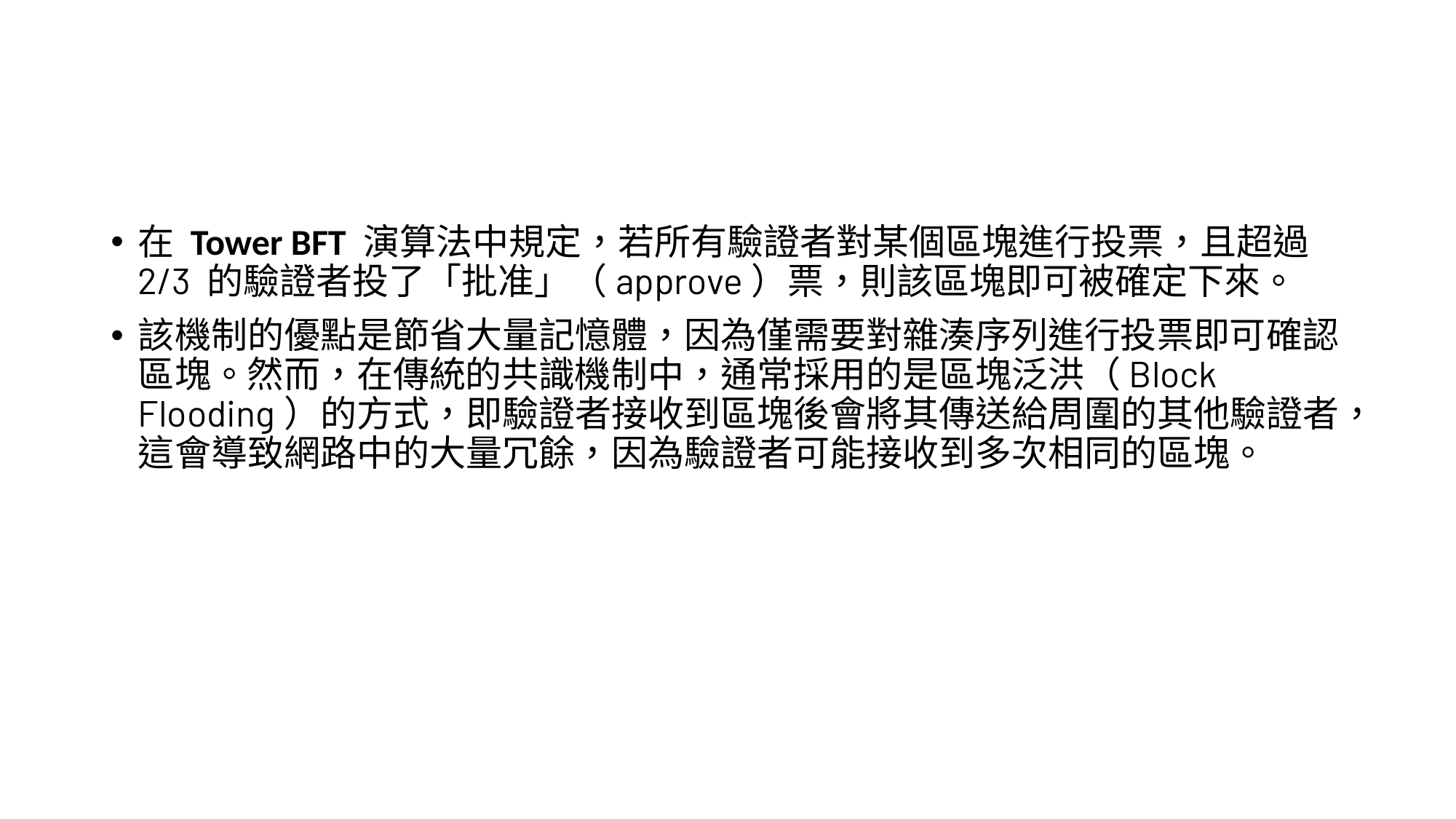

#
在 Tower BFT 演算法中規定，若所有驗證者對某個區塊進行投票，且超過 2/3 的驗證者投了「批准」（approve）票，則該區塊即可被確定下來。
該機制的優點是節省大量記憶體，因為僅需要對雜湊序列進行投票即可確認區塊。然而，在傳統的共識機制中，通常採用的是區塊泛洪（Block Flooding）的方式，即驗證者接收到區塊後會將其傳送給周圍的其他驗證者，這會導致網路中的大量冗餘，因為驗證者可能接收到多次相同的區塊。